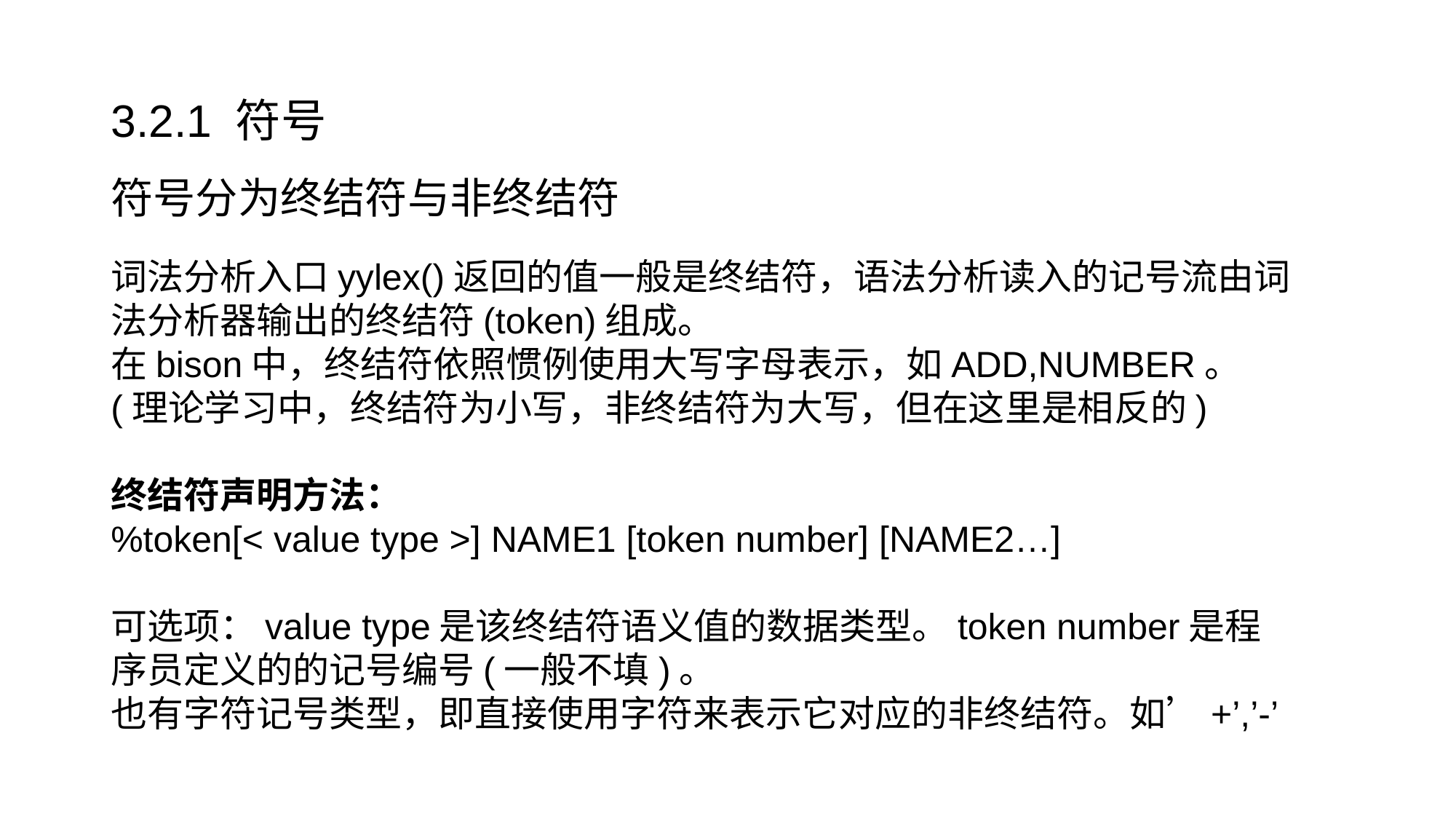

# 3.2.1 符号
符号分为终结符与非终结符
词法分析入口yylex()返回的值一般是终结符，语法分析读入的记号流由词法分析器输出的终结符(token)组成。
在bison中，终结符依照惯例使用大写字母表示，如ADD,NUMBER。
(理论学习中，终结符为小写，非终结符为大写，但在这里是相反的)

终结符声明方法：
%token[< value type >] NAME1 [token number] [NAME2…]

可选项：value type是该终结符语义值的数据类型。token number是程序员定义的的记号编号(一般不填)。
也有字符记号类型，即直接使用字符来表示它对应的非终结符。如’+’,’-’